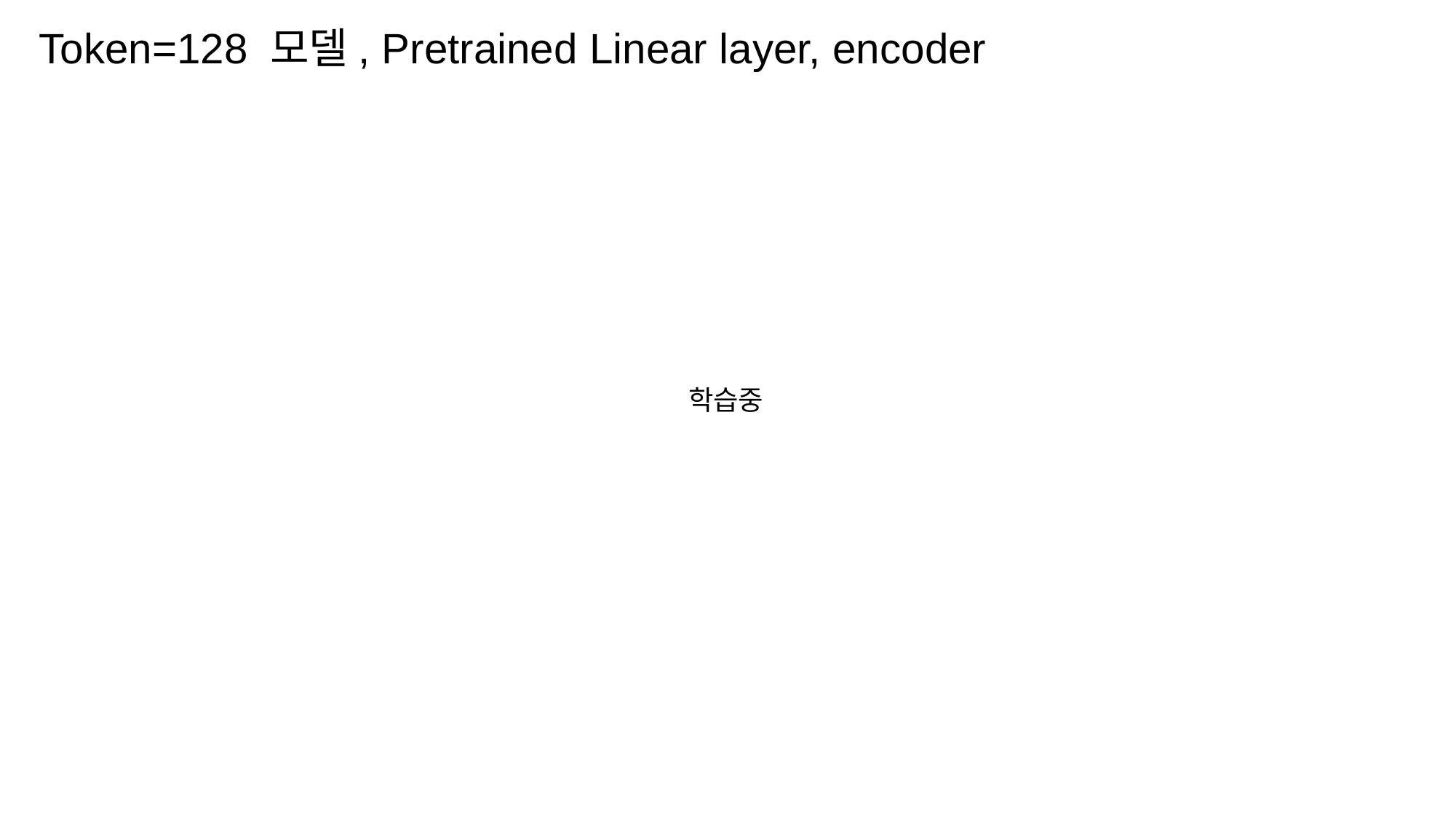

# Token=128 모델, Pretrained Linear layer, encoder
학습중